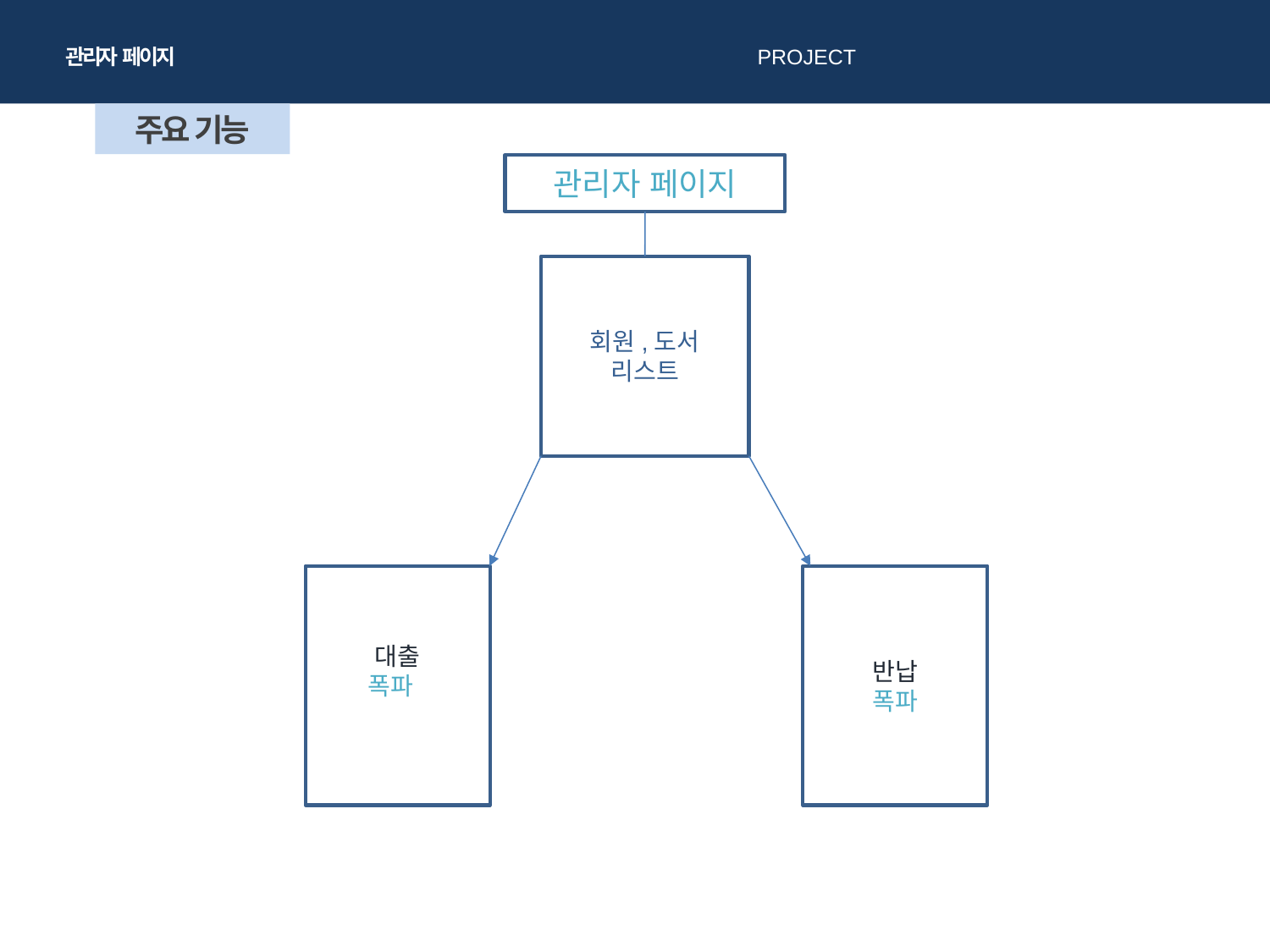

관리자  페이지
PROJECT
ㅡㅁ
주요 기능
관리자 페이지

회원,도서
리스트

대출
    폭파
반납
폭파